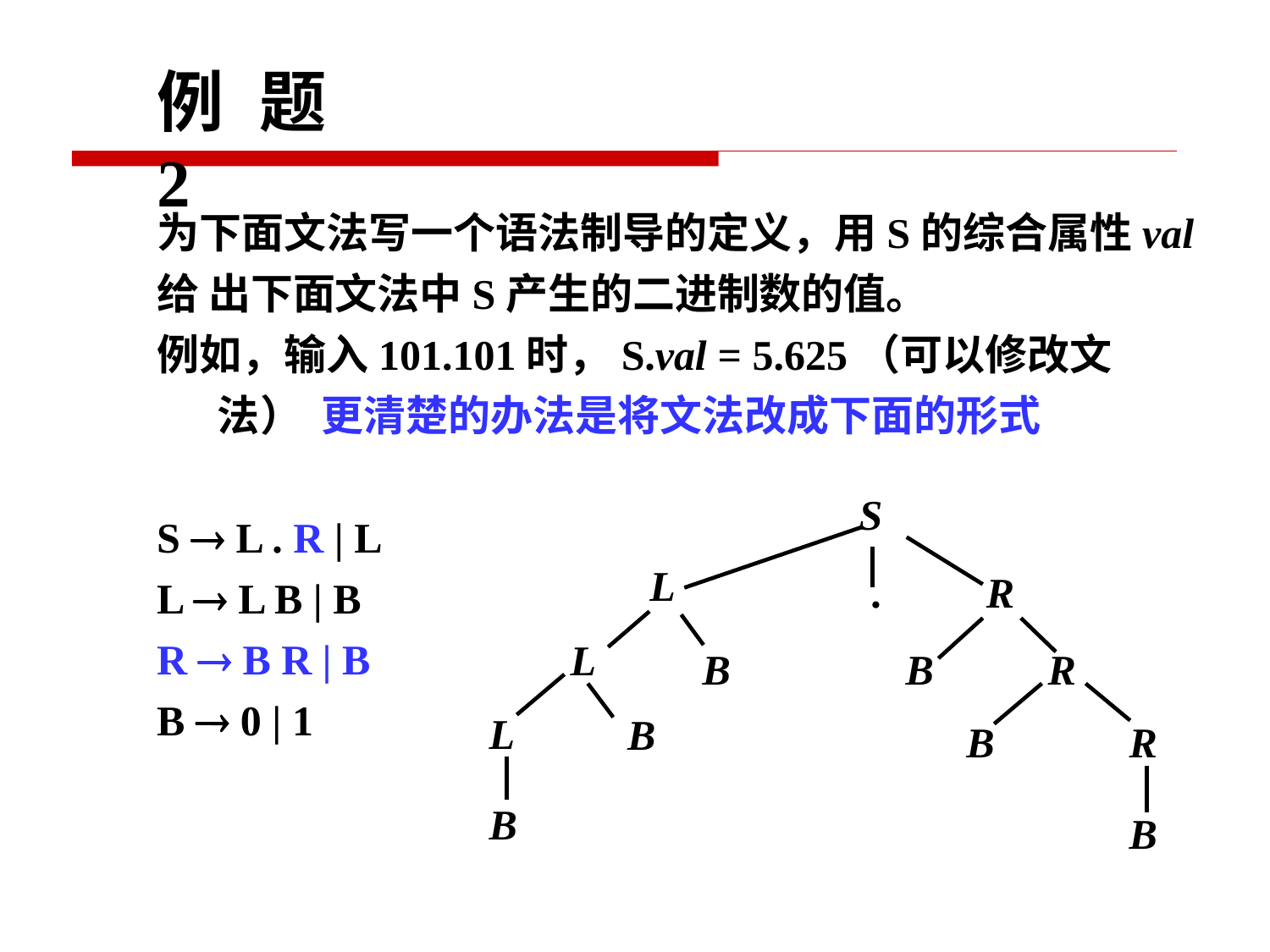

# 例	题	2
为下面文法写一个语法制导的定义，用S的综合属性val 给 出下面文法中S产生的二进制数的值。
例如，输入101.101时，S.val = 5.625（可以修改文法）  更清楚的办法是将文法改成下面的形式
S
S → L . R | L
L → L B | B  R → B R | B
B → 0 | 1

L
R
.

L
B
B
R

L
B
B
R

B
B
19